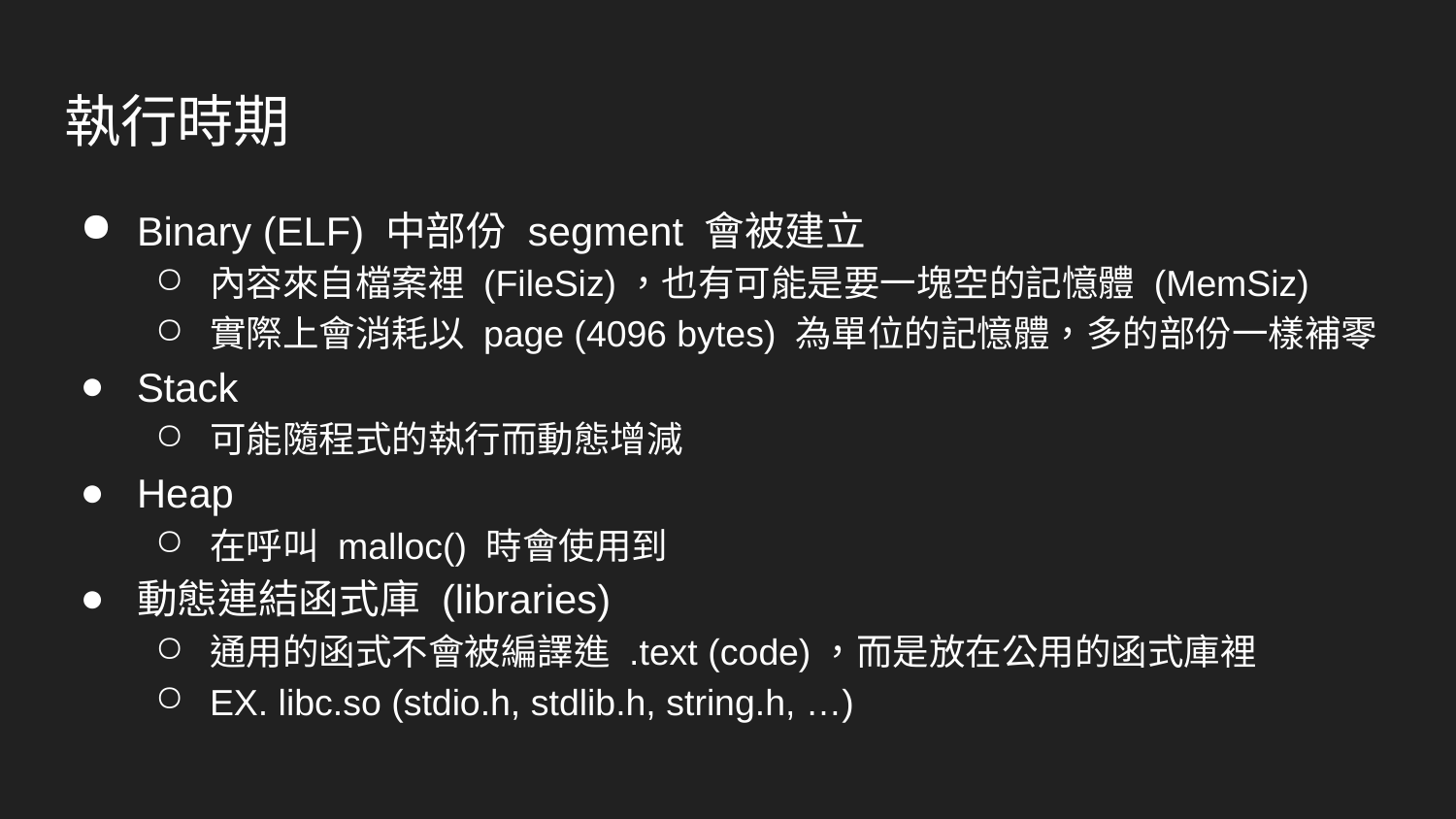

# 執行時期
Binary (ELF) 中部份 segment 會被建立
內容來自檔案裡 (FileSiz)，也有可能是要一塊空的記憶體 (MemSiz)
實際上會消耗以 page (4096 bytes) 為單位的記憶體，多的部份一樣補零
Stack
可能隨程式的執行而動態增減
Heap
在呼叫 malloc() 時會使用到
動態連結函式庫 (libraries)
通用的函式不會被編譯進 .text (code)，而是放在公用的函式庫裡
EX. libc.so (stdio.h, stdlib.h, string.h, …)